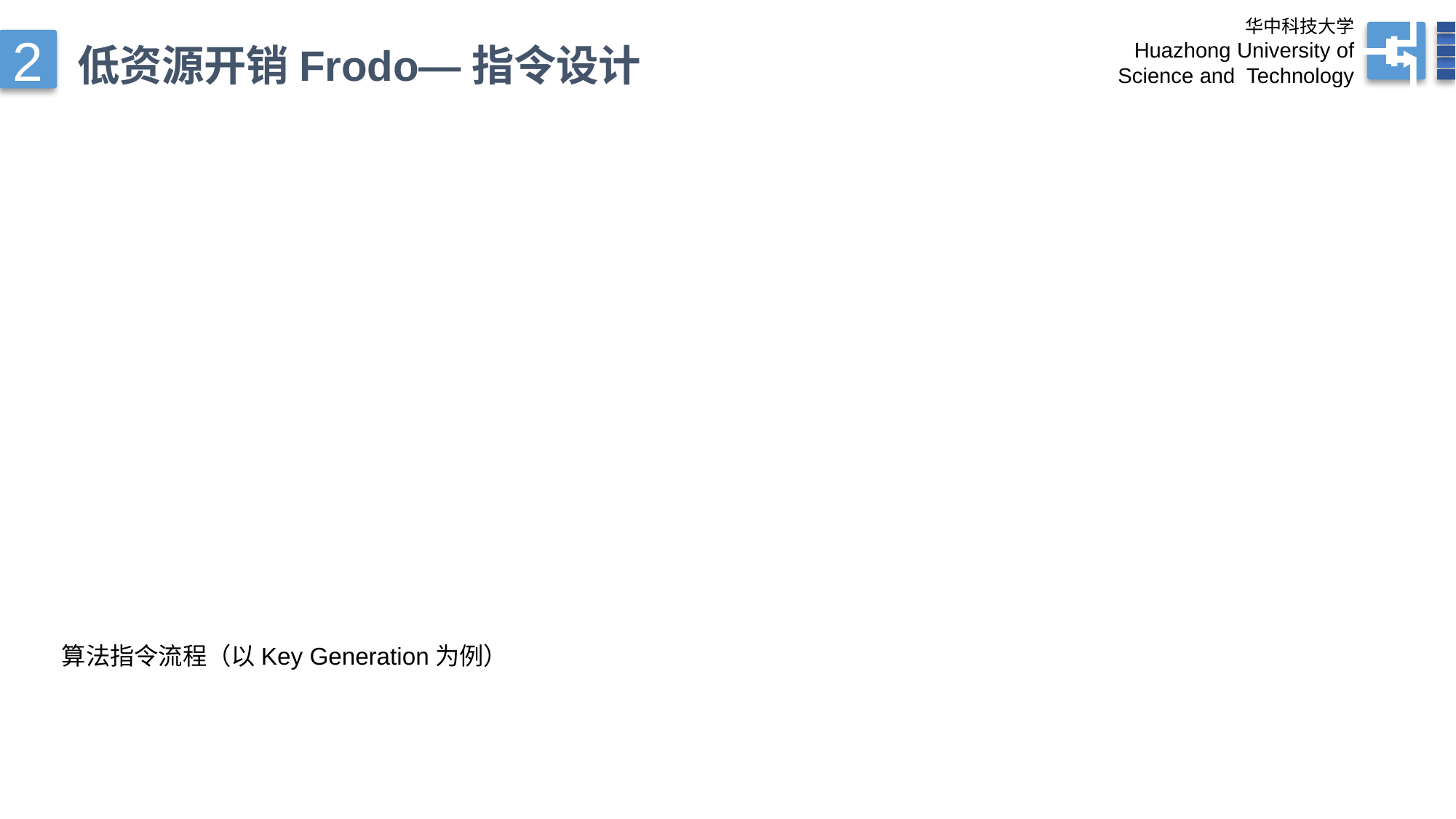

华中科技大学
Huazhong University of
 Science and  Technology

2
低资源开销Frodo—指令设计
算法指令流程（以Key Generation为例）